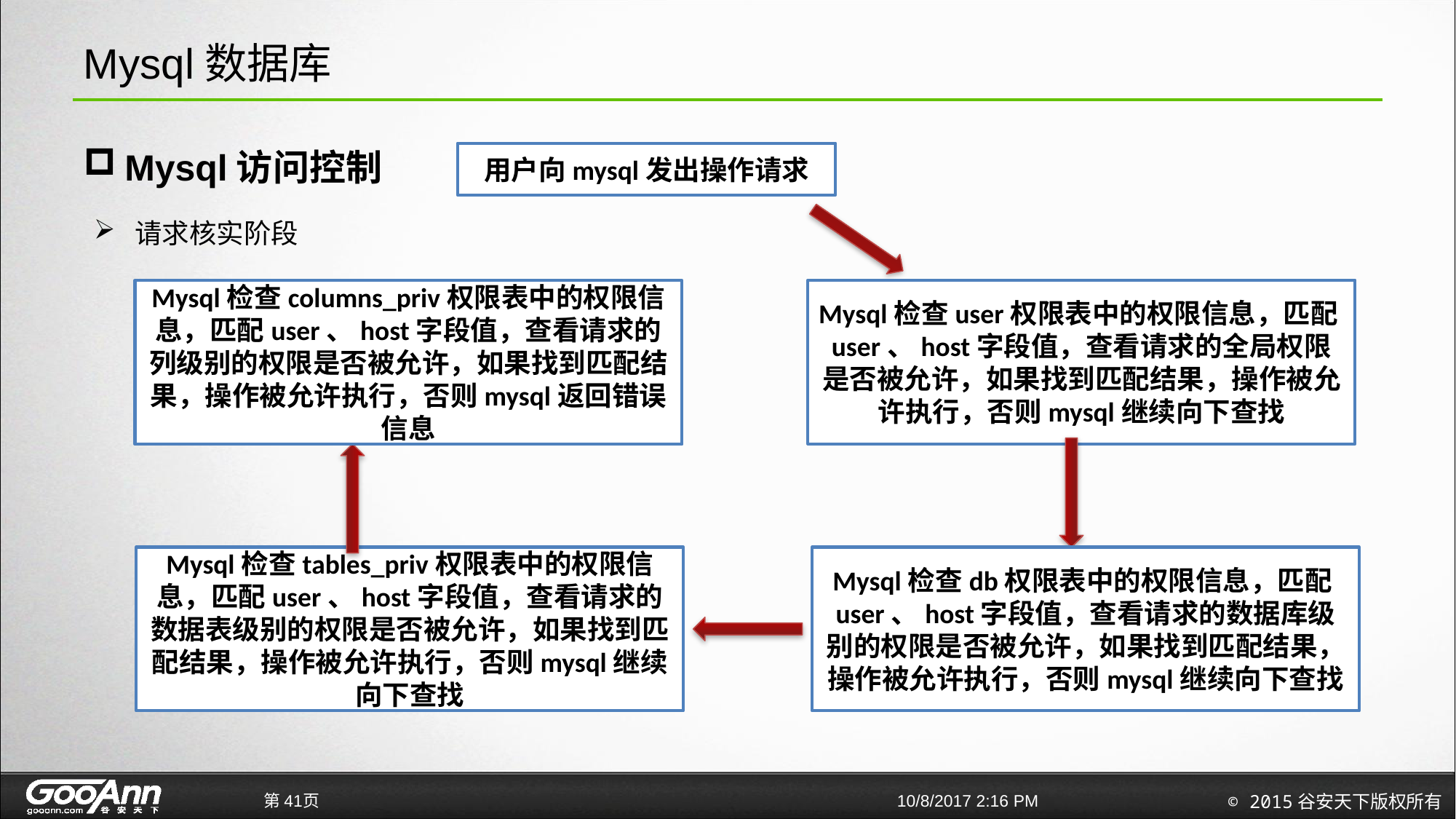

# Mysql数据库
Mysql访问控制
用户向mysql发出操作请求
请求核实阶段

Mysql检查user权限表中的权限信息，匹配user、host字段值，查看请求的全局权限是否被允许，如果找到匹配结果，操作被允许执行，否则mysql继续向下查找
Mysql检查columns_priv权限表中的权限信息，匹配user、host字段值，查看请求的列级别的权限是否被允许，如果找到匹配结果，操作被允许执行，否则mysql返回错误信息

Mysql检查tables_priv权限表中的权限信息，匹配user、host字段值，查看请求的数据表级别的权限是否被允许，如果找到匹配结果，操作被允许执行，否则mysql继续向下查找
Mysql检查db权限表中的权限信息，匹配user、host字段值，查看请求的数据库级别的权限是否被允许，如果找到匹配结果，操作被允许执行，否则mysql继续向下查找